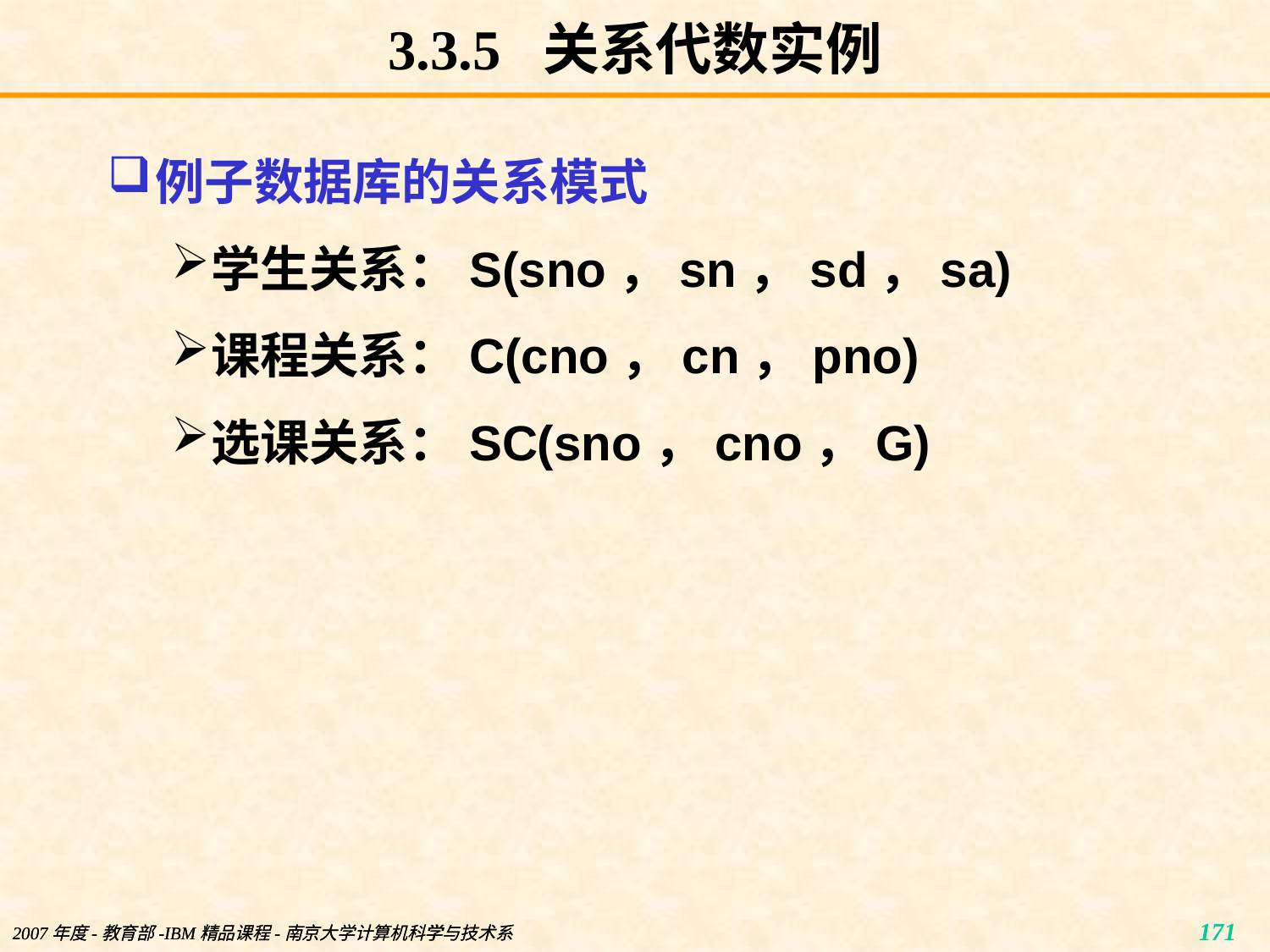

# 3.3.5  关系代数实例
例子数据库的关系模式
学生关系：S(sno，sn，sd，sa)
课程关系：C(cno，cn，pno)
选课关系：SC(sno，cno，G)
171
2007年度-教育部-IBM精品课程-南京大学计算机科学与技术系
2007年度-教育部-IBM精品课程-南京大学计算机科学与技术系